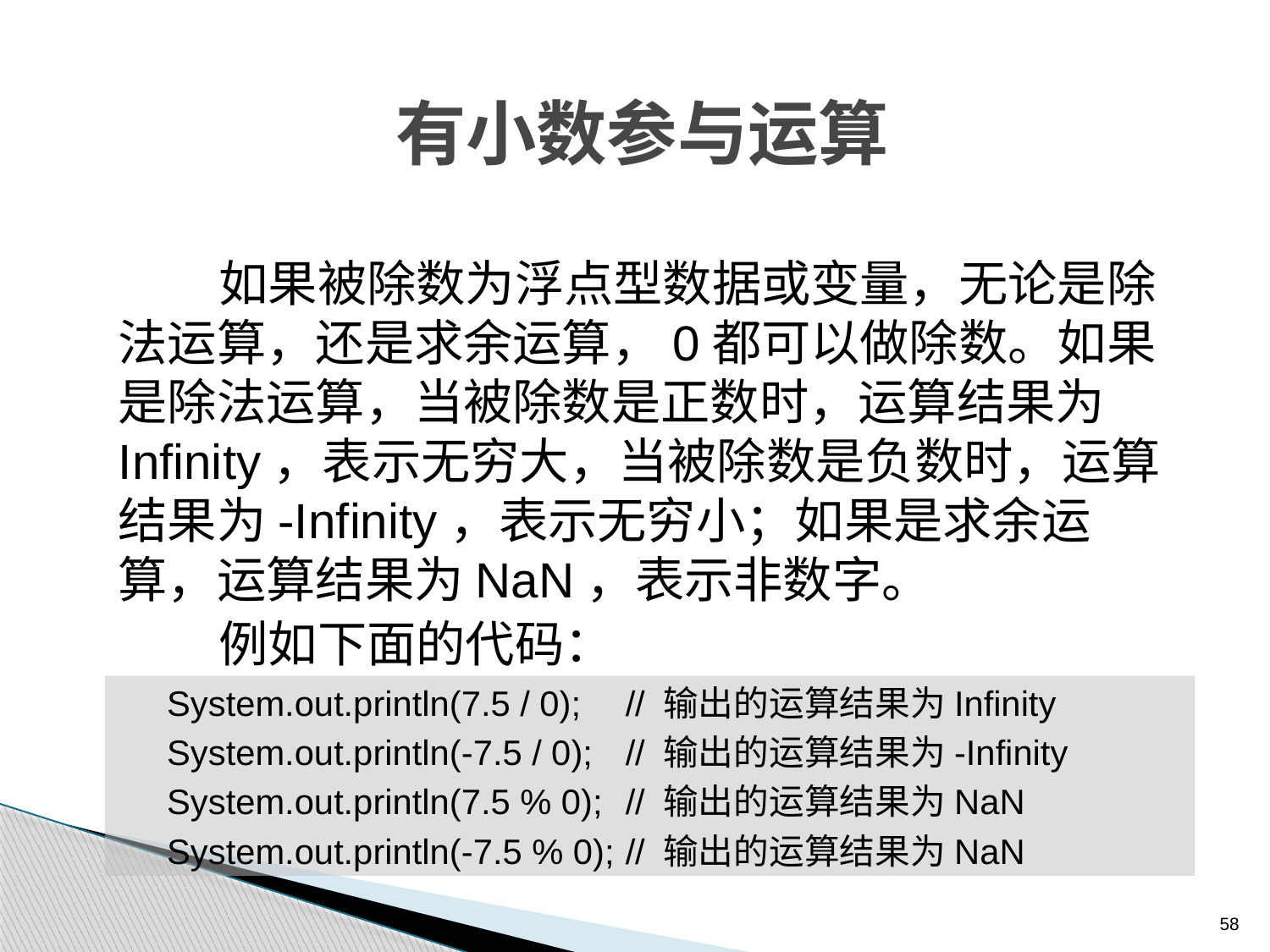

# 有小数参与运算
如果被除数为浮点型数据或变量，无论是除法运算，还是求余运算，0都可以做除数。如果是除法运算，当被除数是正数时，运算结果为Infinity，表示无穷大，当被除数是负数时，运算结果为-Infinity，表示无穷小；如果是求余运算，运算结果为NaN，表示非数字。
例如下面的代码：

System.out.println(7.5 / 0);	// 输出的运算结果为Infinity
System.out.println(-7.5 / 0); 	// 输出的运算结果为-Infinity
System.out.println(7.5 % 0);	// 输出的运算结果为NaN
System.out.println(-7.5 % 0);	// 输出的运算结果为NaN
58